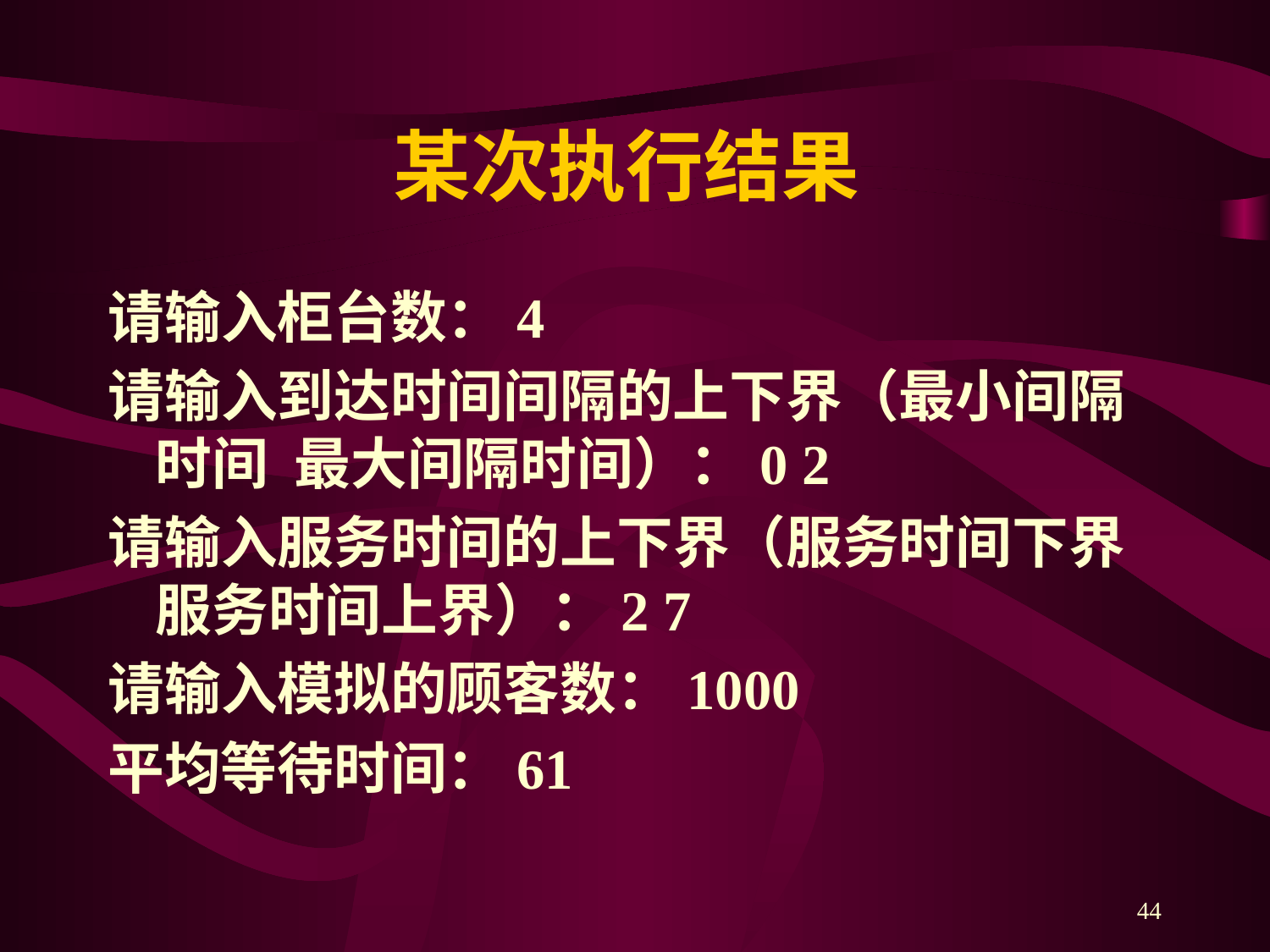

# 某次执行结果
请输入柜台数：4
请输入到达时间间隔的上下界（最小间隔时间  最大间隔时间）：0 2
请输入服务时间的上下界（服务时间下界  服务时间上界）：2 7
请输入模拟的顾客数：1000
平均等待时间：61
44